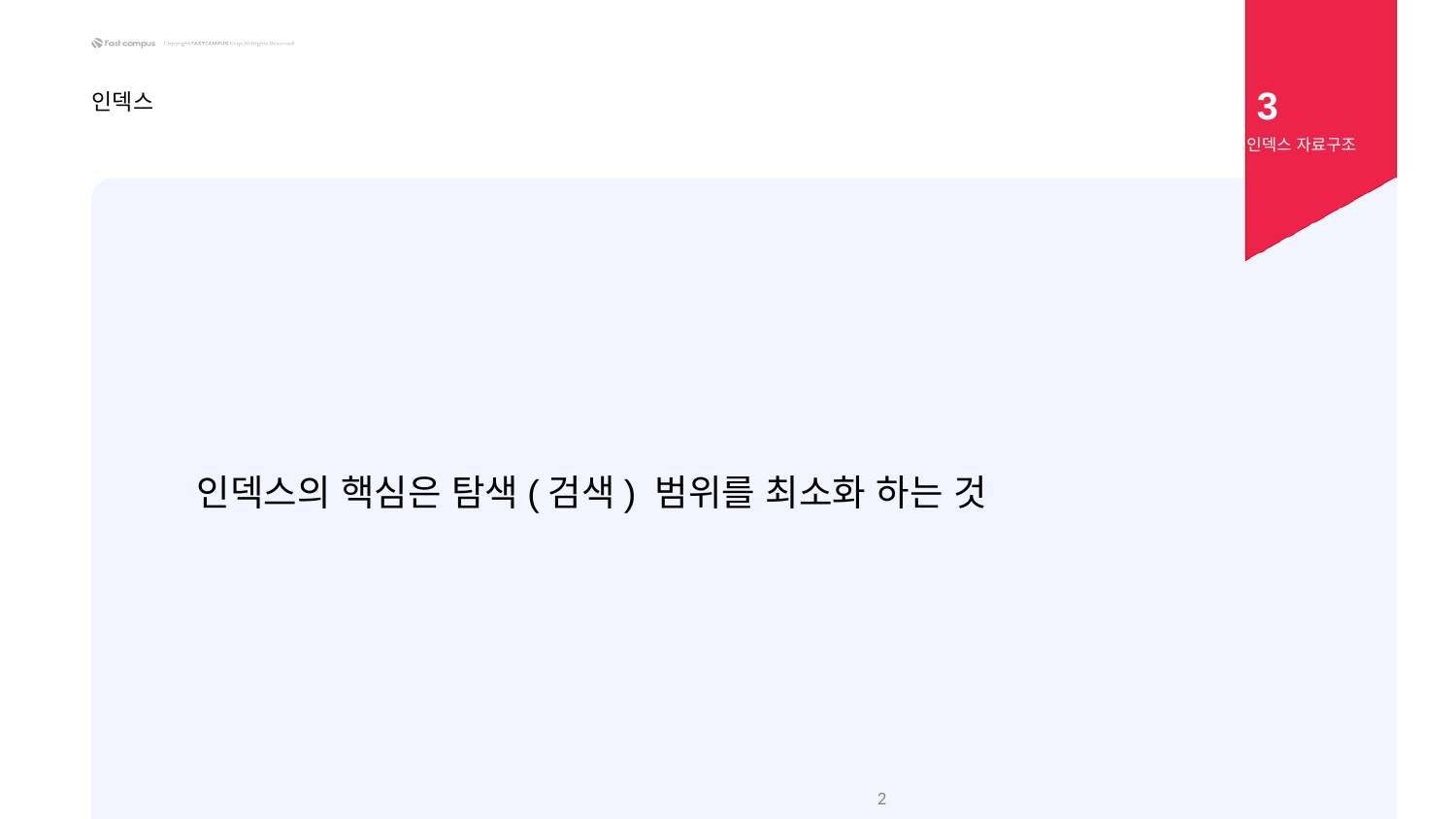

3
인덱스
인덱스 자료구조

인덱스의 핵심은 탐색(검색) 범위를 최소화 하는 것
2